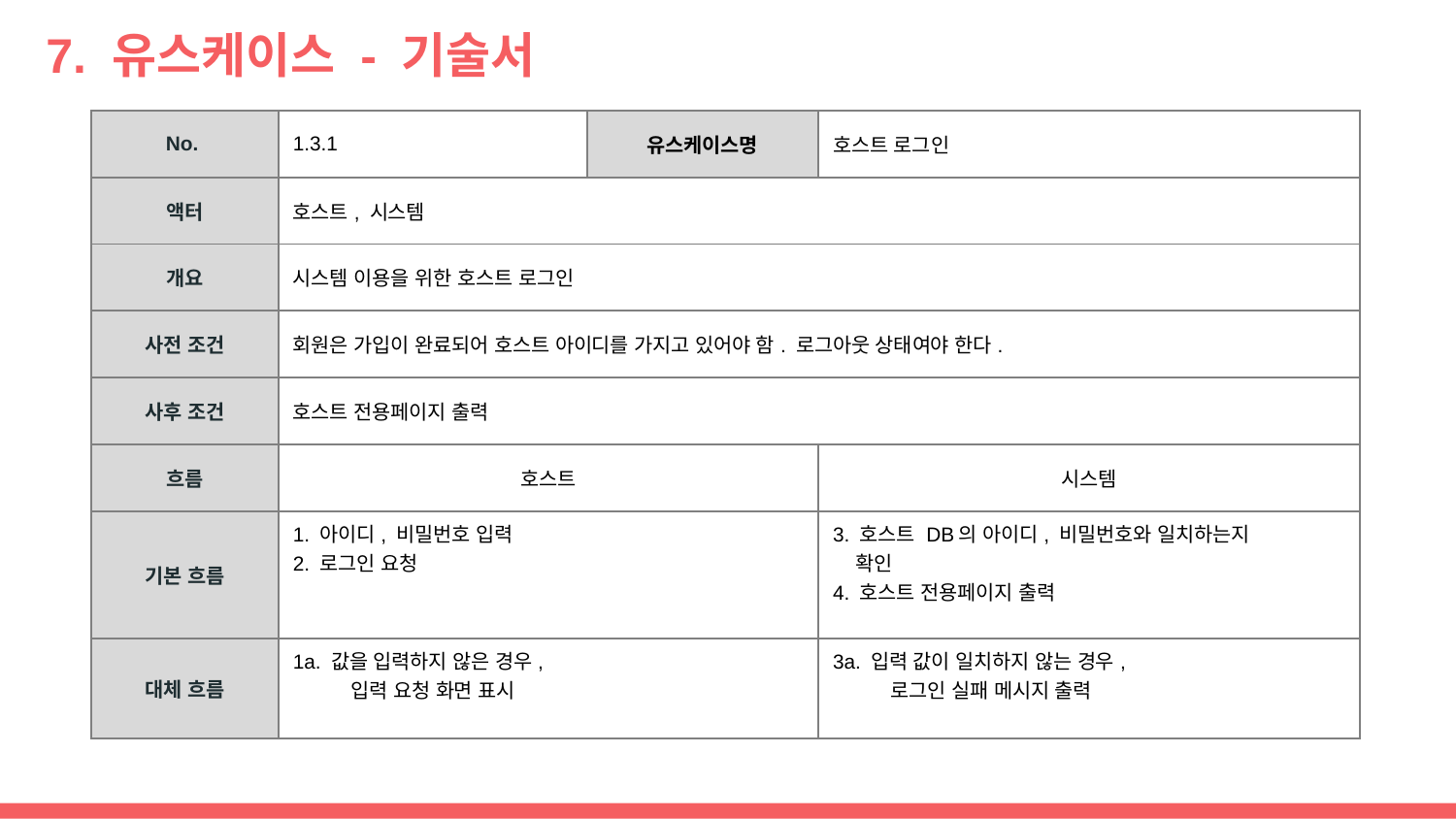

# 7. 유스케이스 - 기술서
| No. | 1.3.1 | 유스케이스명 | 호스트 로그인 |
| --- | --- | --- | --- |
| 액터 | 호스트, 시스템 |  |  |
| 개요 | 시스템 이용을 위한 호스트 로그인 |  |  |
| 사전 조건 | 회원은 가입이 완료되어 호스트 아이디를 가지고 있어야 함. 로그아웃 상태여야 한다. |  |  |
| 사후 조건 | 호스트 전용페이지 출력 |  |  |
| 흐름 | 호스트 |  | 시스템 |
| 기본 흐름 | 1. 아이디, 비밀번호 입력 2. 로그인 요청 |  | 3. 호스트 DB의 아이디, 비밀번호와 일치하는지 확인 4. 호스트 전용페이지 출력 |
| 대체 흐름 | 1a. 값을 입력하지 않은 경우, 입력 요청 화면 표시 |  | 3a. 입력 값이 일치하지 않는 경우, 로그인 실패 메시지 출력 |